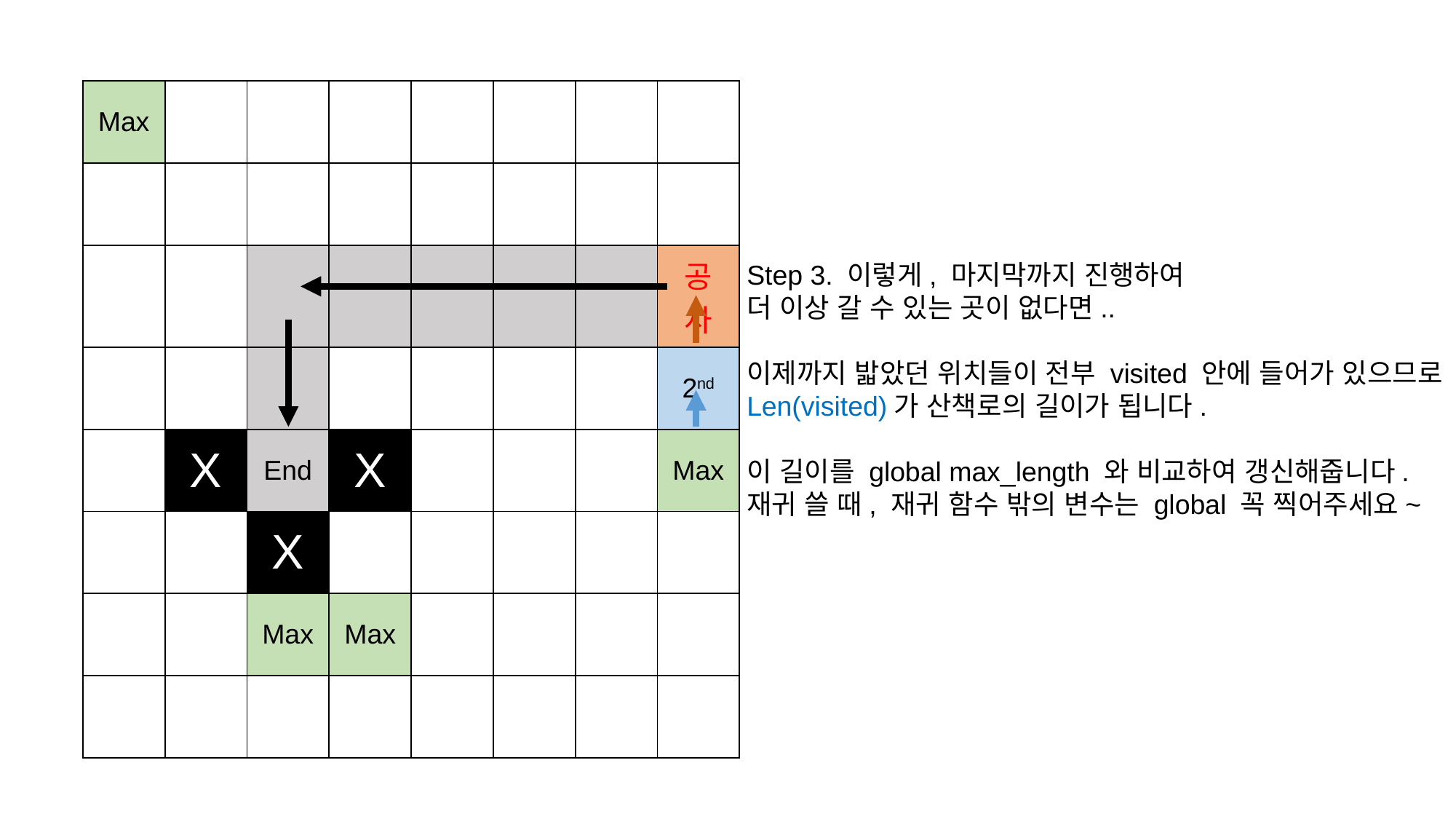

| Max |  |  |  |  |  |  |  |
| --- | --- | --- | --- | --- | --- | --- | --- |
|  |  |  |  |  |  |  |  |
|  |  |  |  |  |  |  | 공사 |
|  |  |  |  |  |  |  | 2nd |
|  | X | End | X |  |  |  | Max |
|  |  | X |  |  |  |  |  |
|  |  | Max | Max |  |  |  |  |
|  |  |  |  |  |  |  |  |
Step 3. 이렇게, 마지막까지 진행하여
더 이상 갈 수 있는 곳이 없다면..

이제까지 밟았던 위치들이 전부 visited 안에 들어가 있으므로
Len(visited)가 산책로의 길이가 됩니다.

이 길이를 global max_length 와 비교하여 갱신해줍니다.
재귀 쓸 때, 재귀 함수 밖의 변수는 global 꼭 찍어주세요~